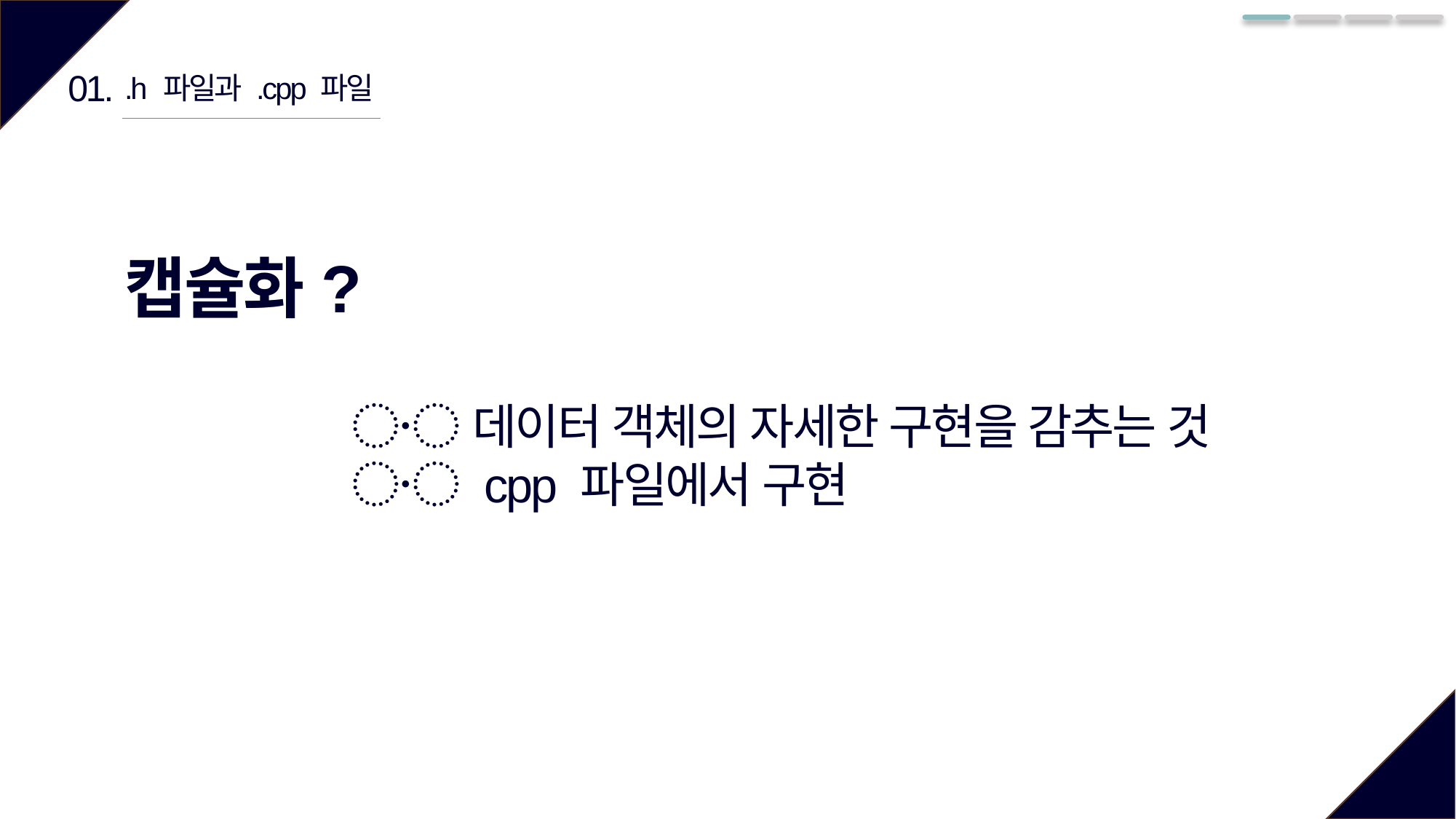

01.
.h 파일과 .cpp 파일
캡슐화?
〮 데이터 객체의 자세한 구현을 감추는 것
〮 cpp 파일에서 구현